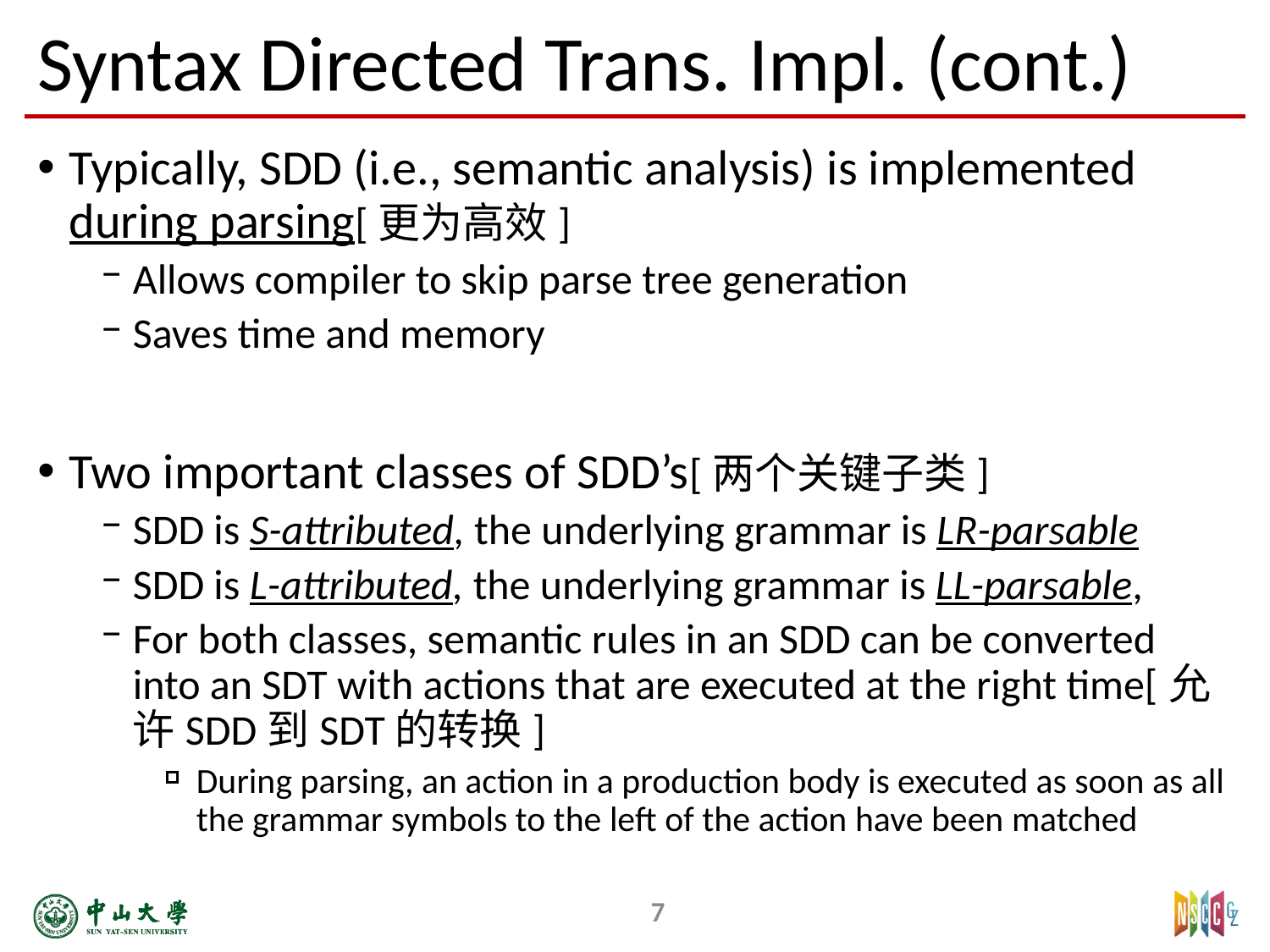

# Syntax Directed Trans. Impl. (cont.)
Typically, SDD (i.e., semantic analysis) is implemented during parsing[更为高效]
Allows compiler to skip parse tree generation
Saves time and memory

Two important classes of SDD’s[两个关键子类]
SDD is S-attributed, the underlying grammar is LR-parsable
SDD is L-attributed, the underlying grammar is LL-parsable,
For both classes, semantic rules in an SDD can be converted into an SDT with actions that are executed at the right time[允许SDD到SDT的转换]
During parsing, an action in a production body is executed as soon as all the grammar symbols to the left of the action have been matched
7